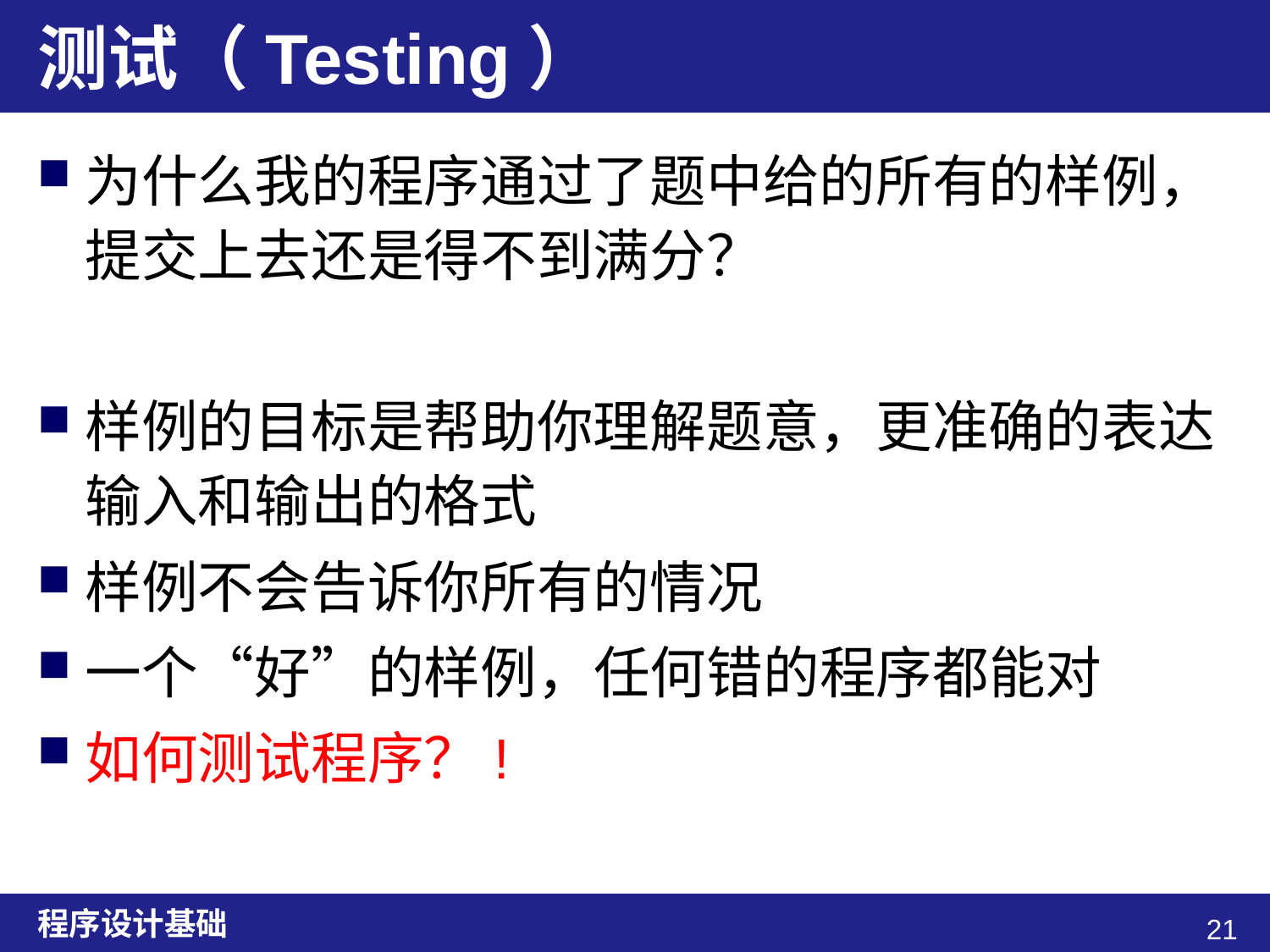

# 测试（Testing）
为什么我的程序通过了题中给的所有的样例，提交上去还是得不到满分？

样例的目标是帮助你理解题意，更准确的表达输入和输出的格式
样例不会告诉你所有的情况
一个“好”的样例，任何错的程序都能对
如何测试程序？!